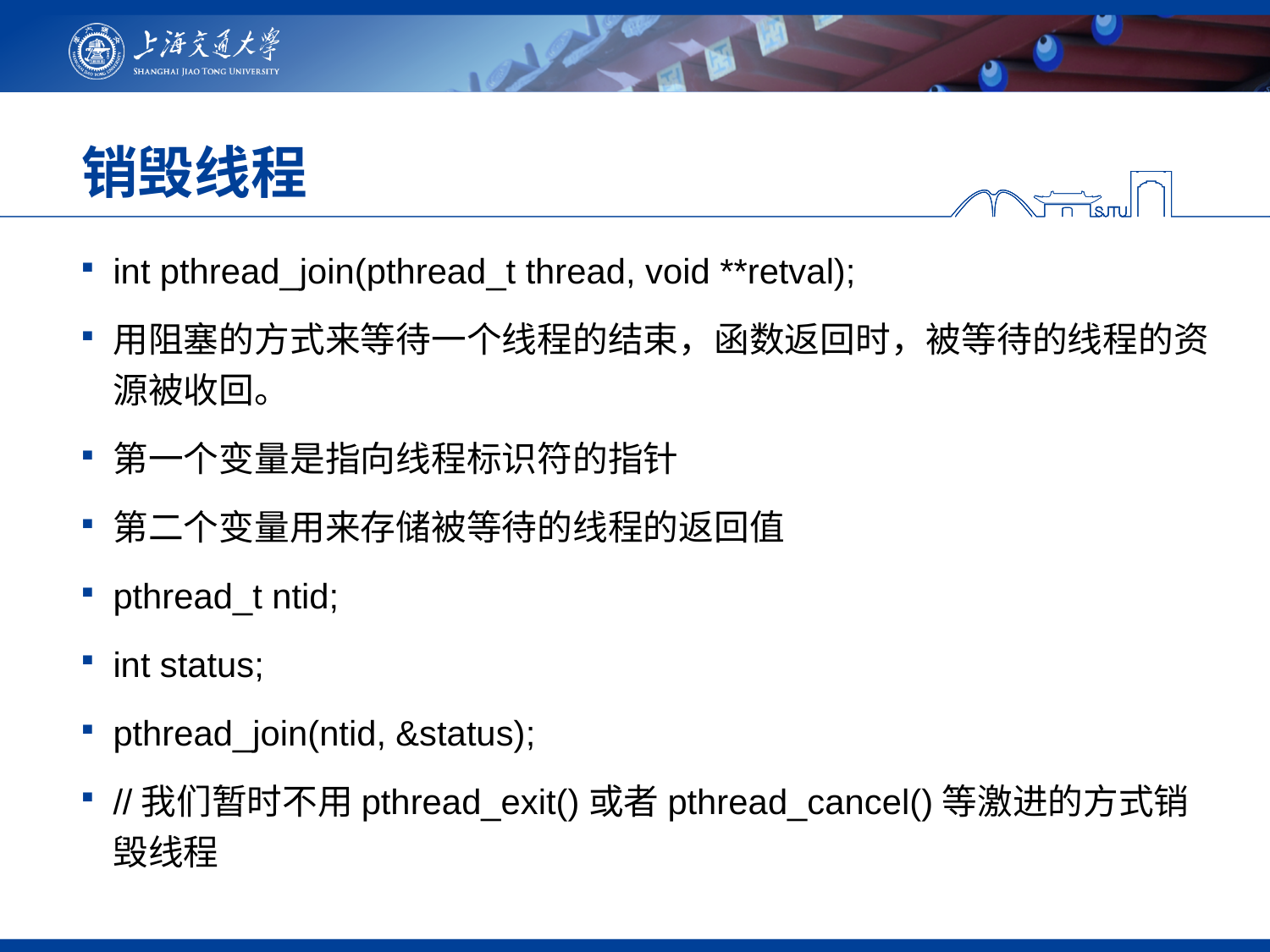

# 销毁线程
int pthread_join(pthread_t thread, void **retval);
用阻塞的方式来等待一个线程的结束，函数返回时，被等待的线程的资源被收回。
第一个变量是指向线程标识符的指针
第二个变量用来存储被等待的线程的返回值
pthread_t ntid;
int status;
pthread_join(ntid, &status);
//我们暂时不用pthread_exit()或者pthread_cancel()等激进的方式销毁线程